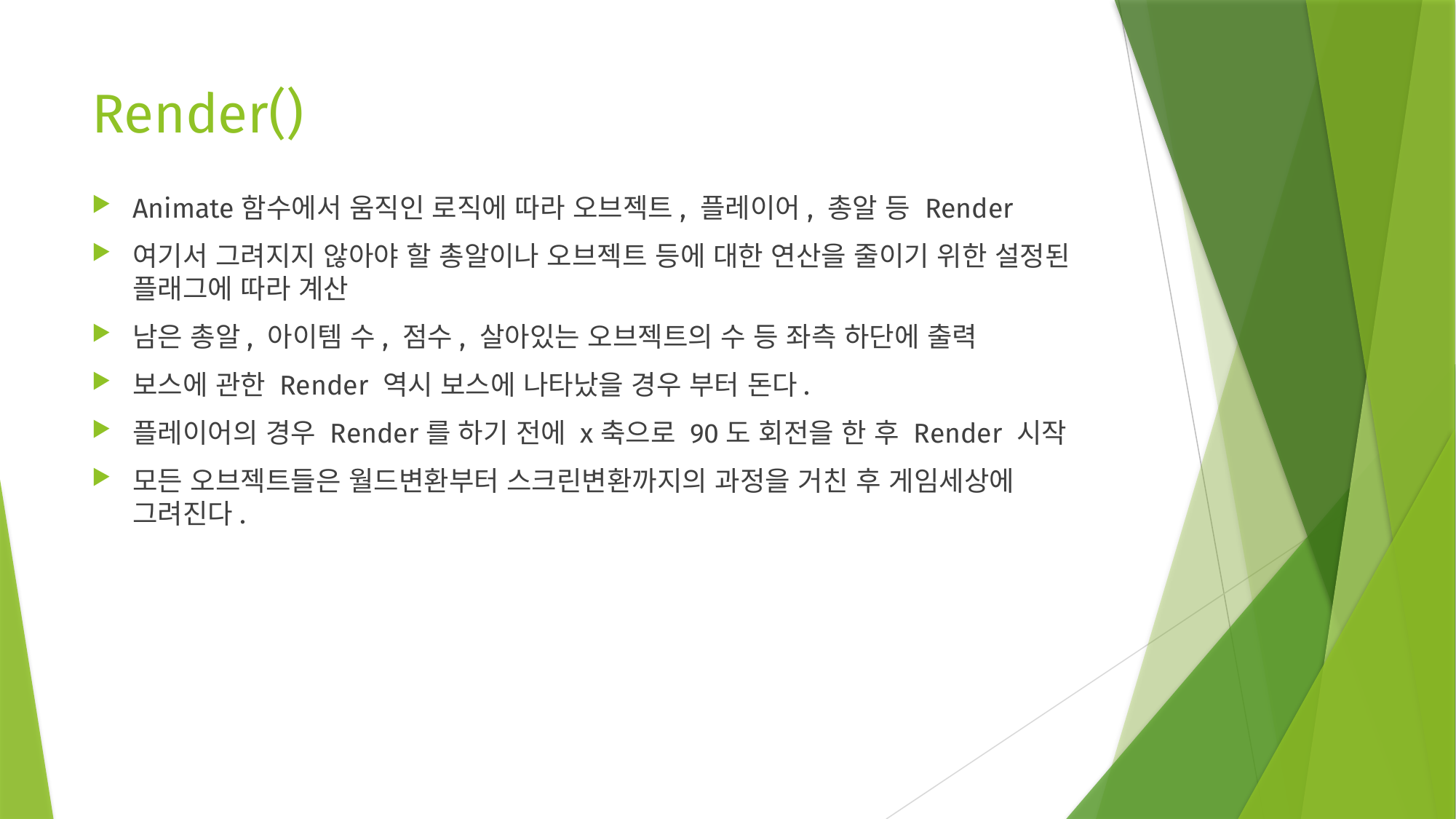

# Render()
Animate함수에서 움직인 로직에 따라 오브젝트, 플레이어, 총알 등 Render
여기서 그려지지 않아야 할 총알이나 오브젝트 등에 대한 연산을 줄이기 위한 설정된 플래그에 따라 계산
남은 총알, 아이템 수, 점수, 살아있는 오브젝트의 수 등 좌측 하단에 출력
보스에 관한 Render 역시 보스에 나타났을 경우 부터 돈다.
플레이어의 경우 Render를 하기 전에 x축으로 90도 회전을 한 후 Render 시작
모든 오브젝트들은 월드변환부터 스크린변환까지의 과정을 거친 후 게임세상에 그려진다.